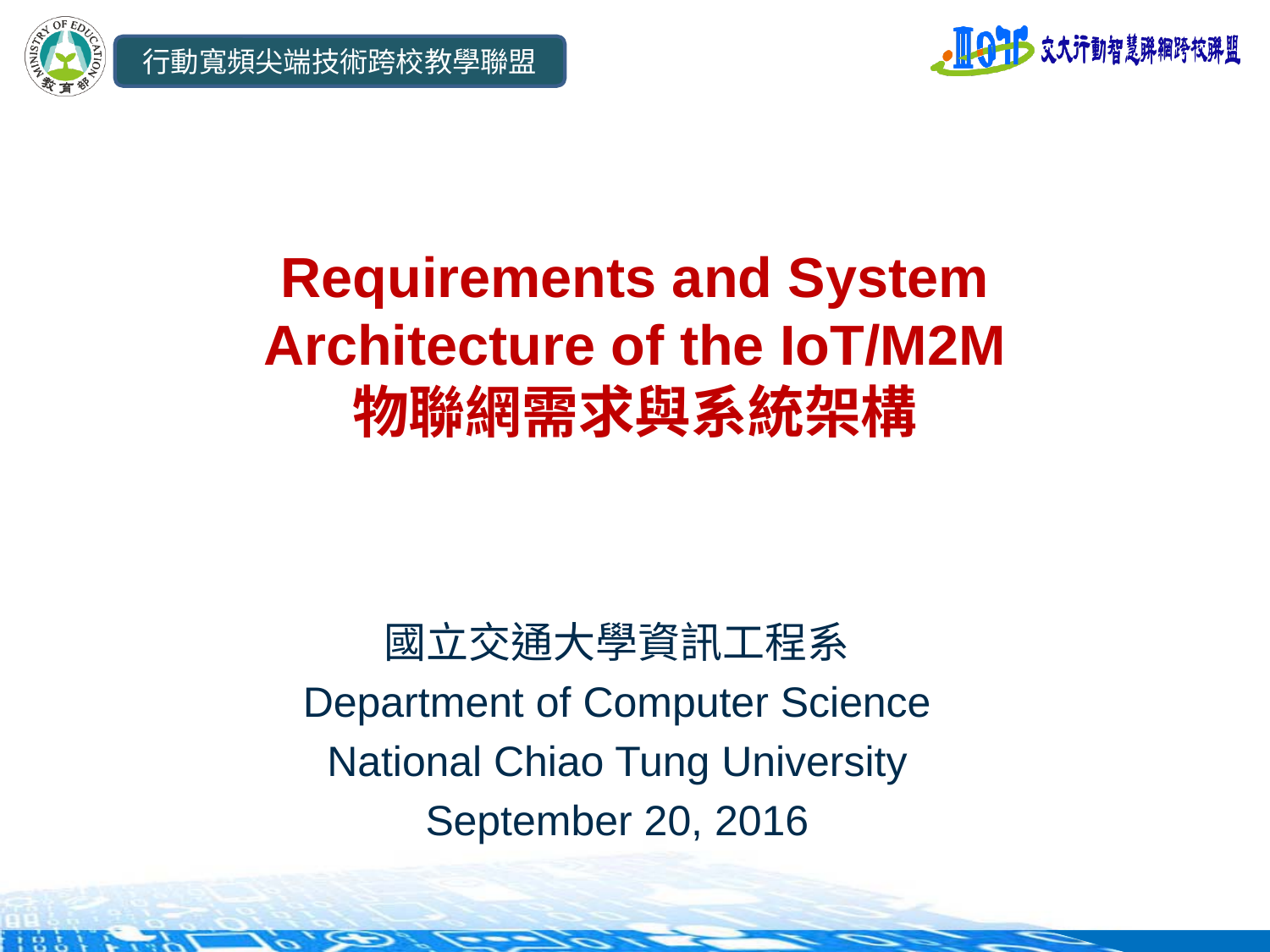

行動寬頻尖端技術跨校教學聯盟
# Requirements and System Architecture of the IoT/M2M 物聯網需求與系統架構
國立交通大學資訊工程系
Department of Computer Science
National Chiao Tung University
September 20, 2016